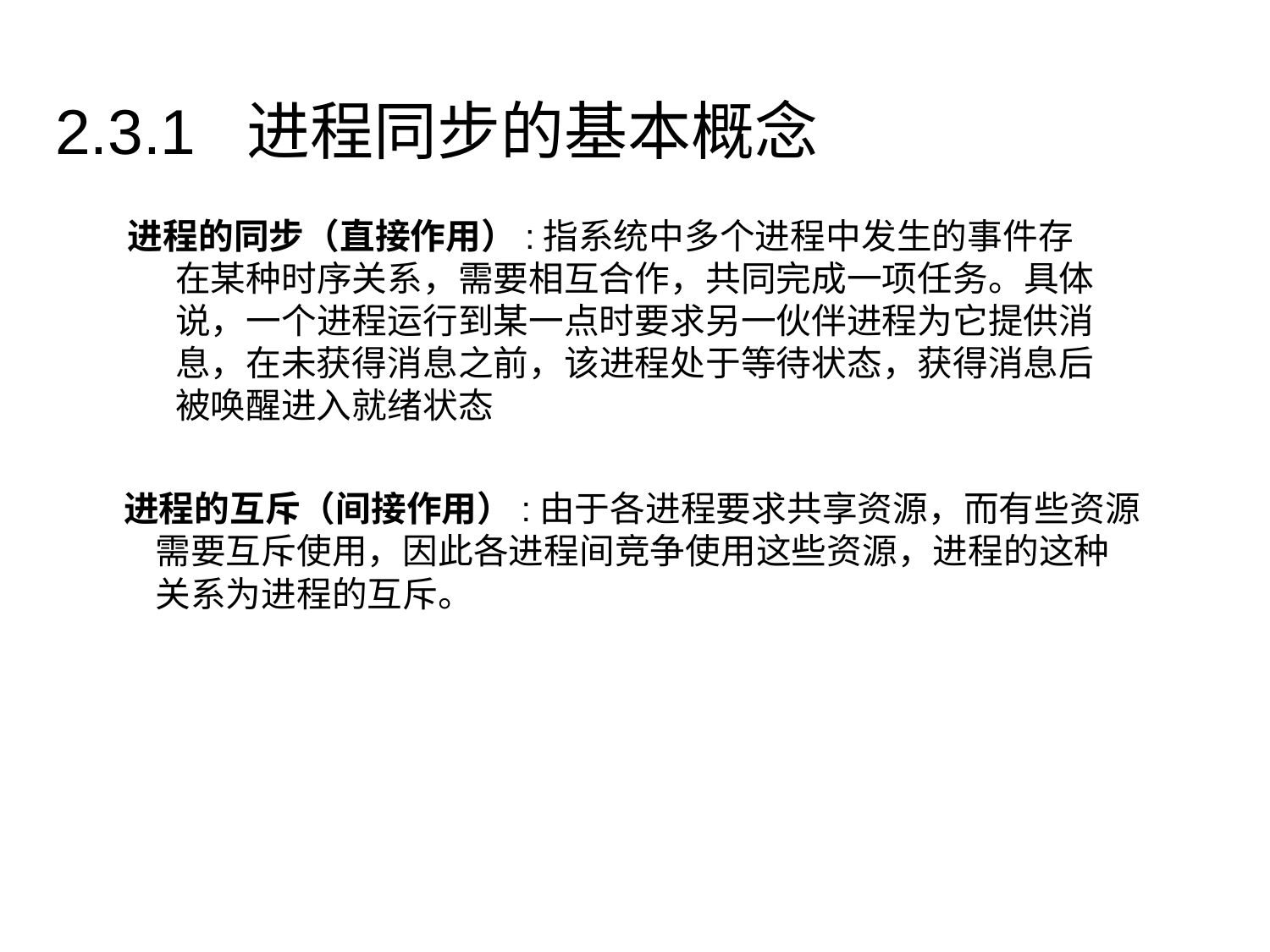

2.3.1  进程同步的基本概念
进程的同步（直接作用）:指系统中多个进程中发生的事件存在某种时序关系，需要相互合作，共同完成一项任务。具体说，一个进程运行到某一点时要求另一伙伴进程为它提供消息，在未获得消息之前，该进程处于等待状态，获得消息后被唤醒进入就绪状态
 进程的互斥（间接作用）:由于各进程要求共享资源，而有些资源需要互斥使用，因此各进程间竞争使用这些资源，进程的这种关系为进程的互斥。